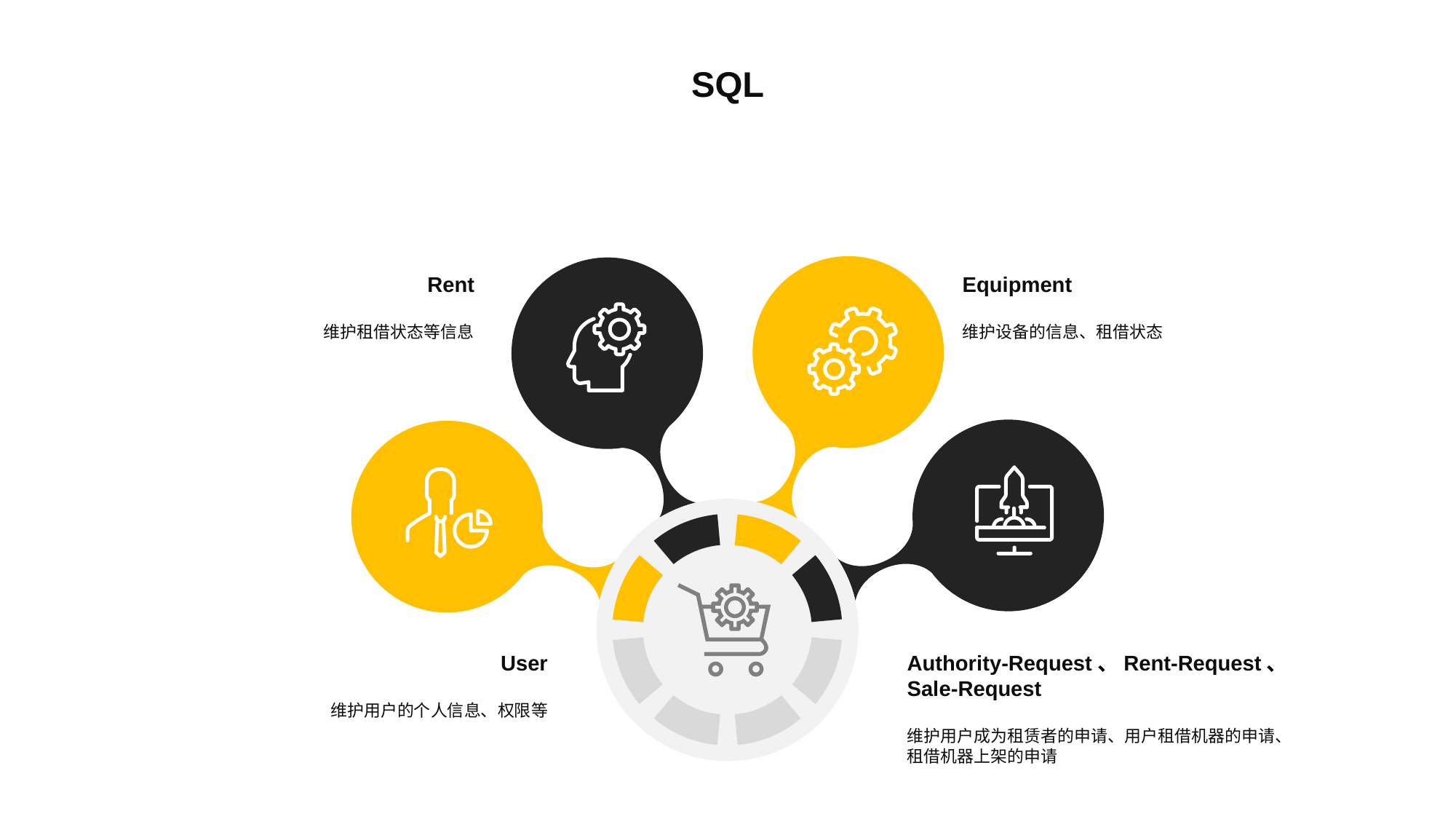

SQL

Rent
维护租借状态等信息
Equipment
维护设备的信息、租借状态

User
维护用户的个人信息、权限等
Authority-Request、Rent-Request、Sale-Request
维护用户成为租赁者的申请、用户租借机器的申请、租借机器上架的申请